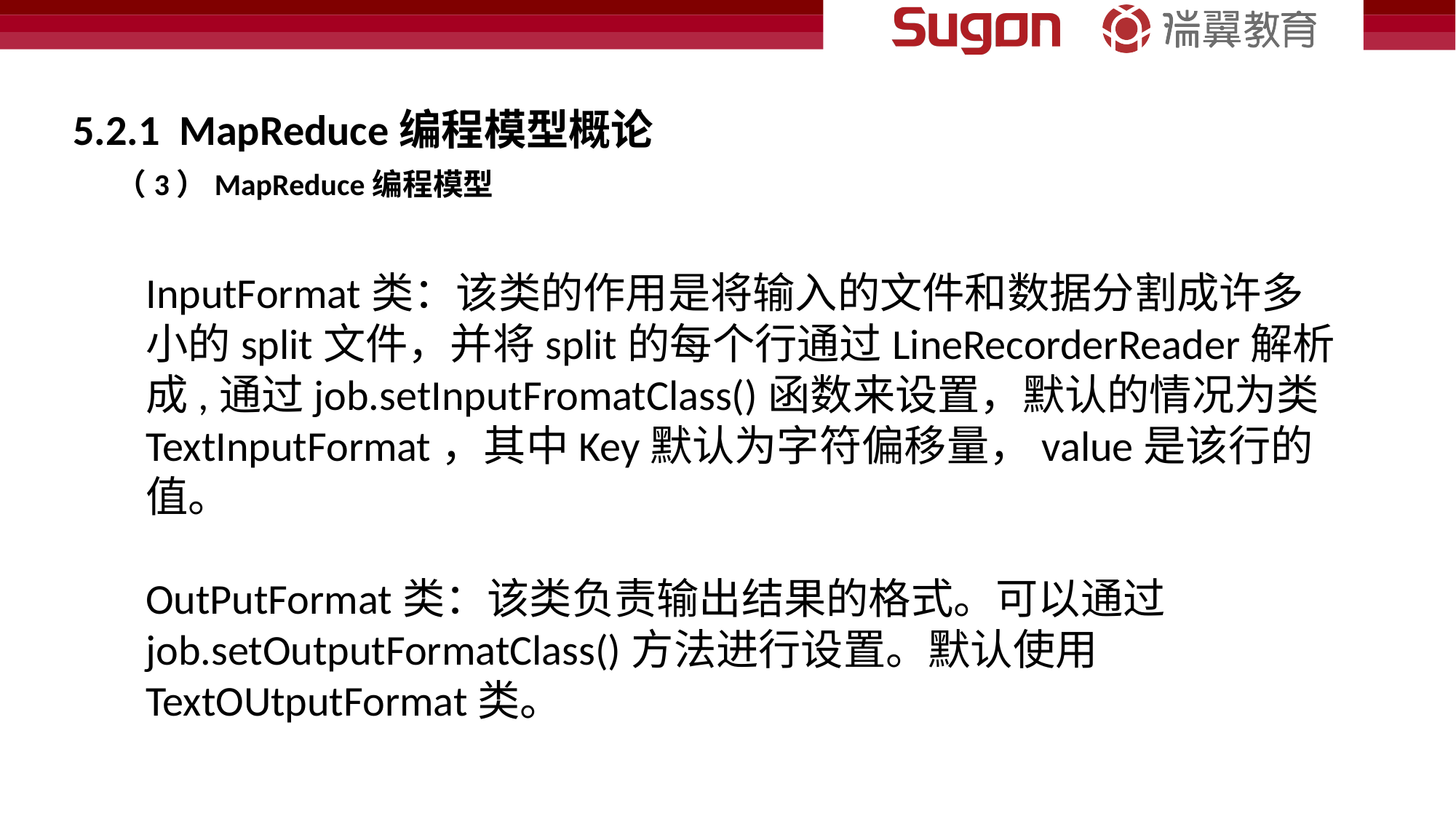

5.2.1  MapReduce编程模型概论
（3）MapReduce编程模型
InputFormat类：该类的作用是将输入的文件和数据分割成许多小的split文件，并将split的每个行通过LineRecorderReader解析成,通过job.setInputFromatClass()函数来设置，默认的情况为类TextInputFormat，其中Key默认为字符偏移量，value是该行的值。

OutPutFormat类：该类负责输出结果的格式。可以通过job.setOutputFormatClass()方法进行设置。默认使用TextOUtputFormat类。